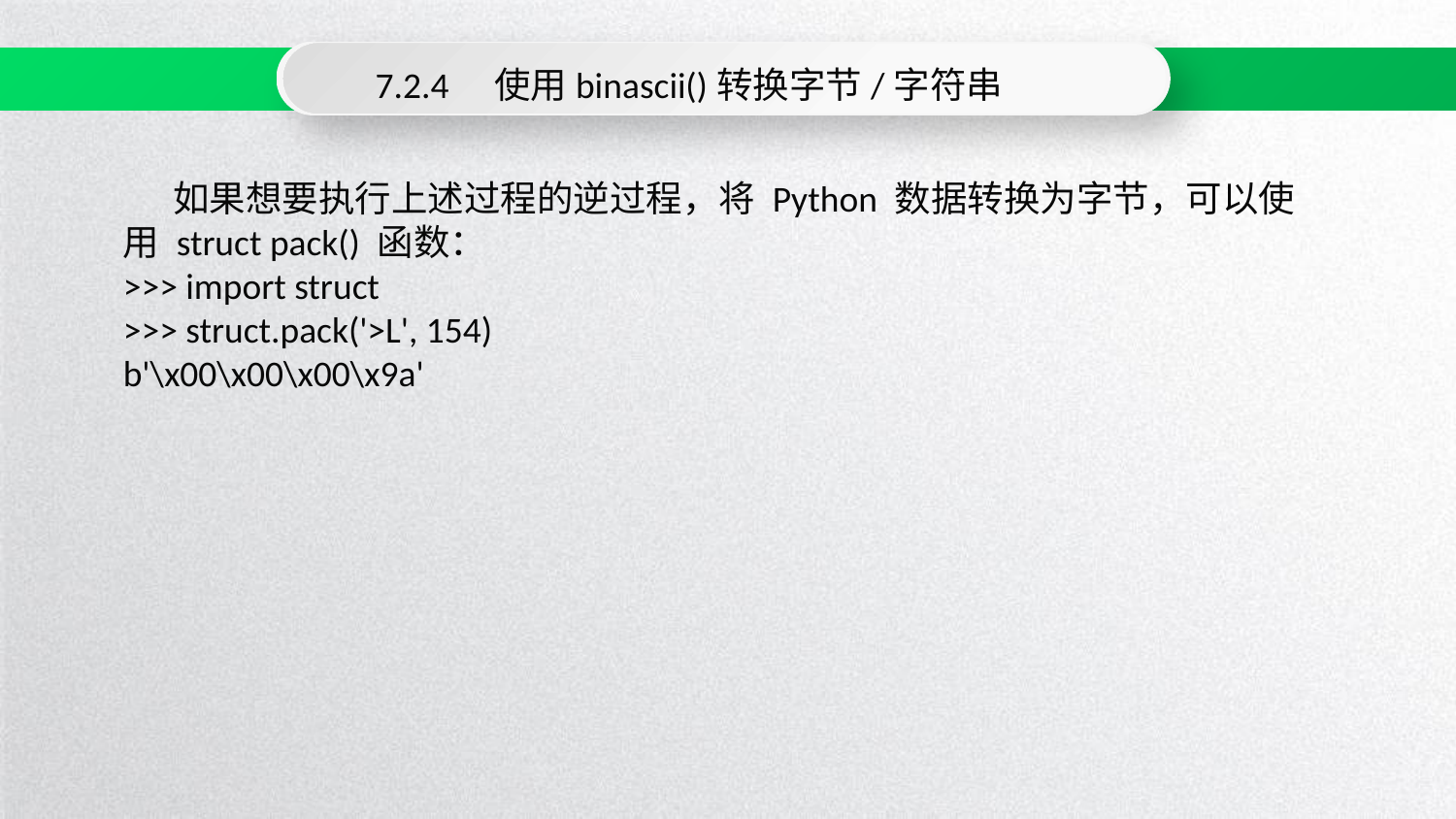

7.2.4　使用binascii()转换字节/字符串
     如果想要执行上述过程的逆过程，将 Python 数据转换为字节，可以使用 struct pack() 函数：
>>> import struct
>>> struct.pack('>L', 154)
b'\x00\x00\x00\x9a'